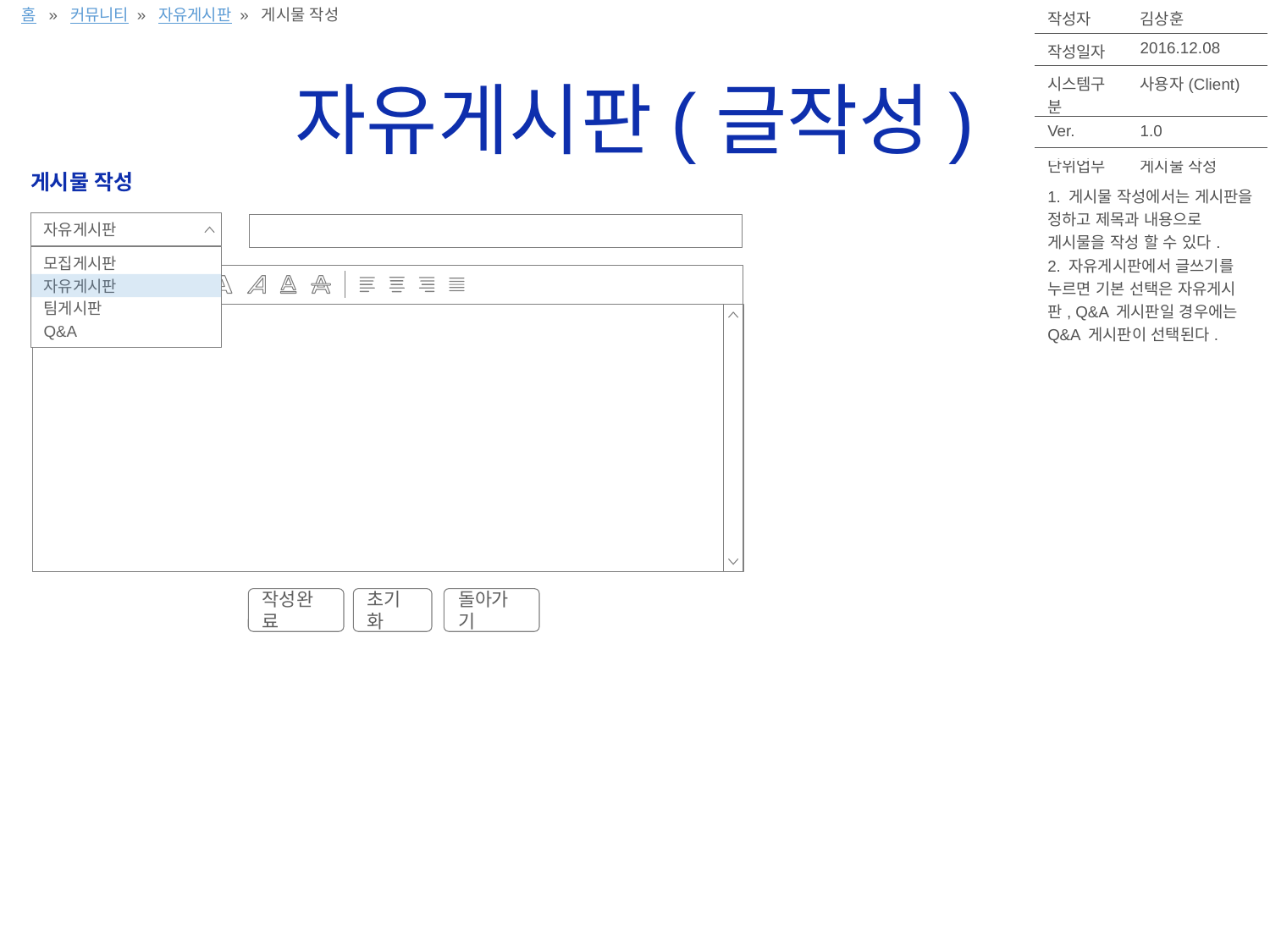

| 작성자 | 김상훈 |
| --- | --- |
| 작성일자 | 2016.12.08 |
| 시스템구분 | 사용자(Client) |
| Ver. | 1.0 |
| 단위업무 | 게시물 작성 |
홈  »  커뮤니티 »  자유게시판 »  게시물 작성
# 자유게시판(글작성)
| 1. 게시물 작성에서는 게시판을 정하고 제목과 내용으로 게시물을 작성 할 수 있다. 2. 자유게시판에서 글쓰기를 누르면 기본 선택은 자유게시판, Q&A 게시판일 경우에는 Q&A 게시판이 선택된다. |
| --- |
게시물 작성
자유게시판

모집게시판
자유게시판
팀게시판
Q&A

Font

작성완료
초기화
돌아가기